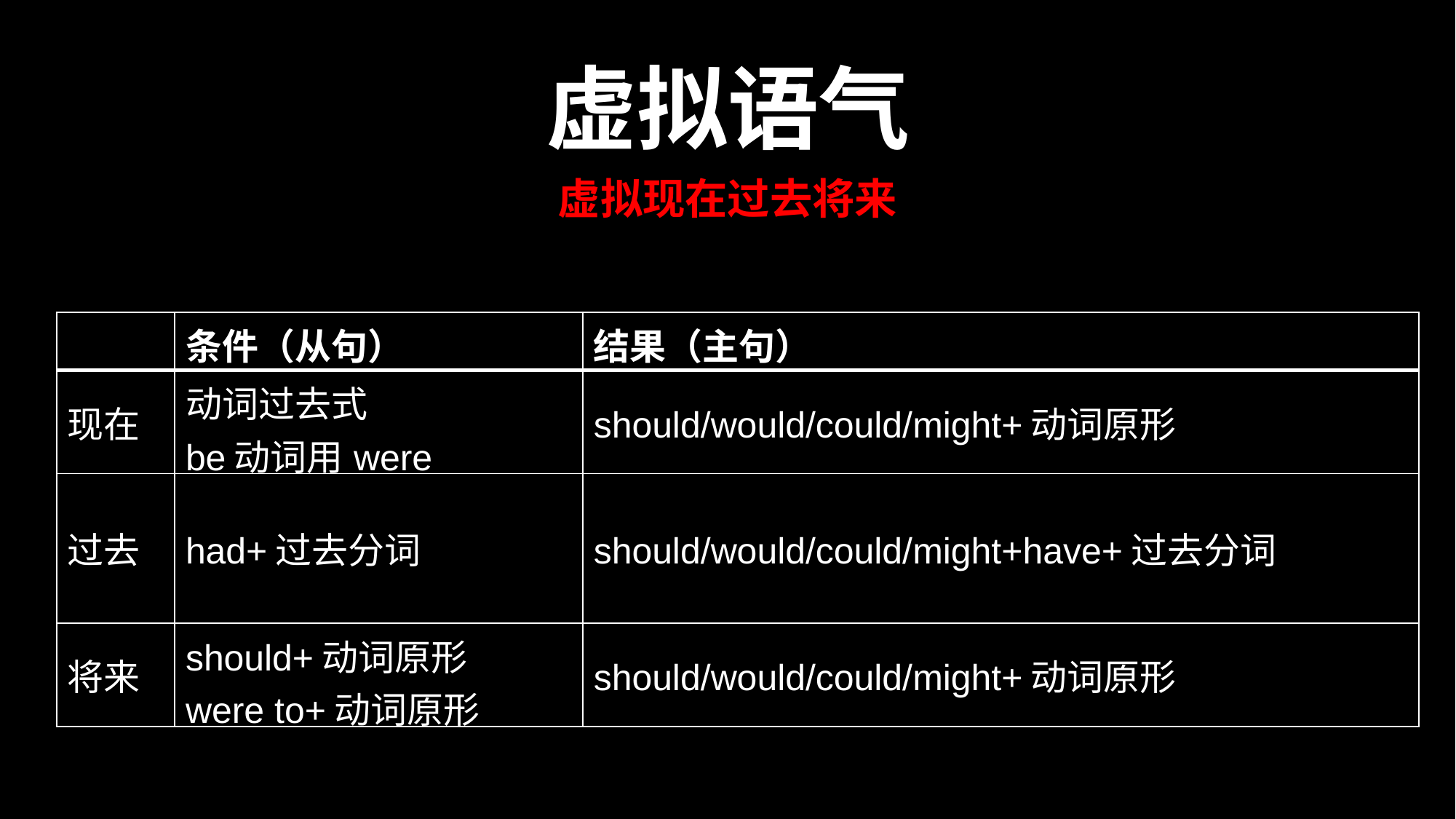

虚拟语气
虚拟现在过去将来
|  | 条件（从句） | 结果（主句） |
| --- | --- | --- |
| 现在 | 动词过去式 be动词用were | should/would/could/might+动词原形 |
| 过去 | had+过去分词 | should/would/could/might+have+过去分词 |
| 将来 | should+动词原形 were to+动词原形 | should/would/could/might+动词原形 |